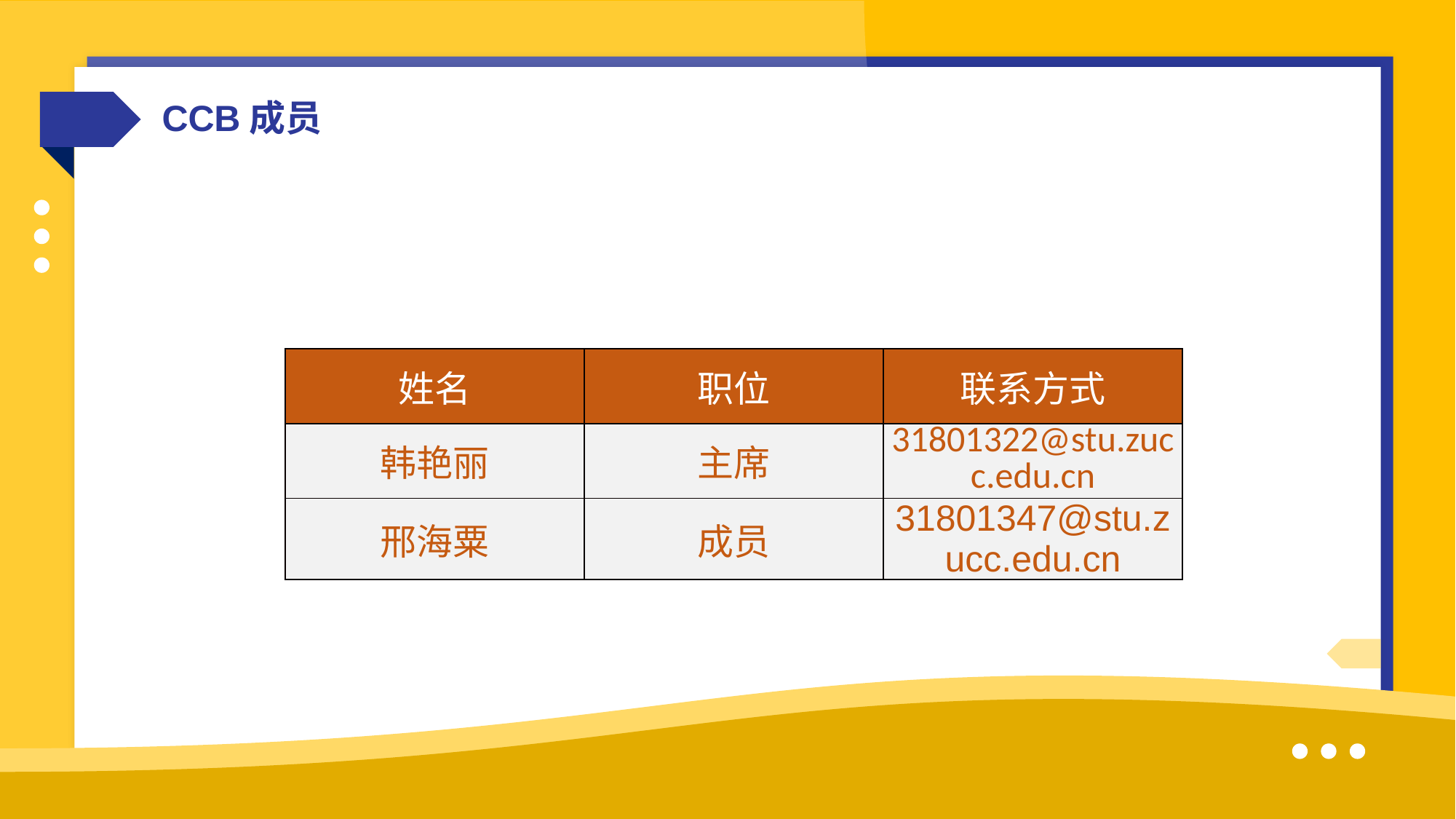

CCB成员
| 姓名 | 职位 | 联系方式 |
| --- | --- | --- |
| 韩艳丽 | 主席 | 31801322@stu.zucc.edu.cn |
| 邢海粟 | 成员 | 31801347@stu.zucc.edu.cn |